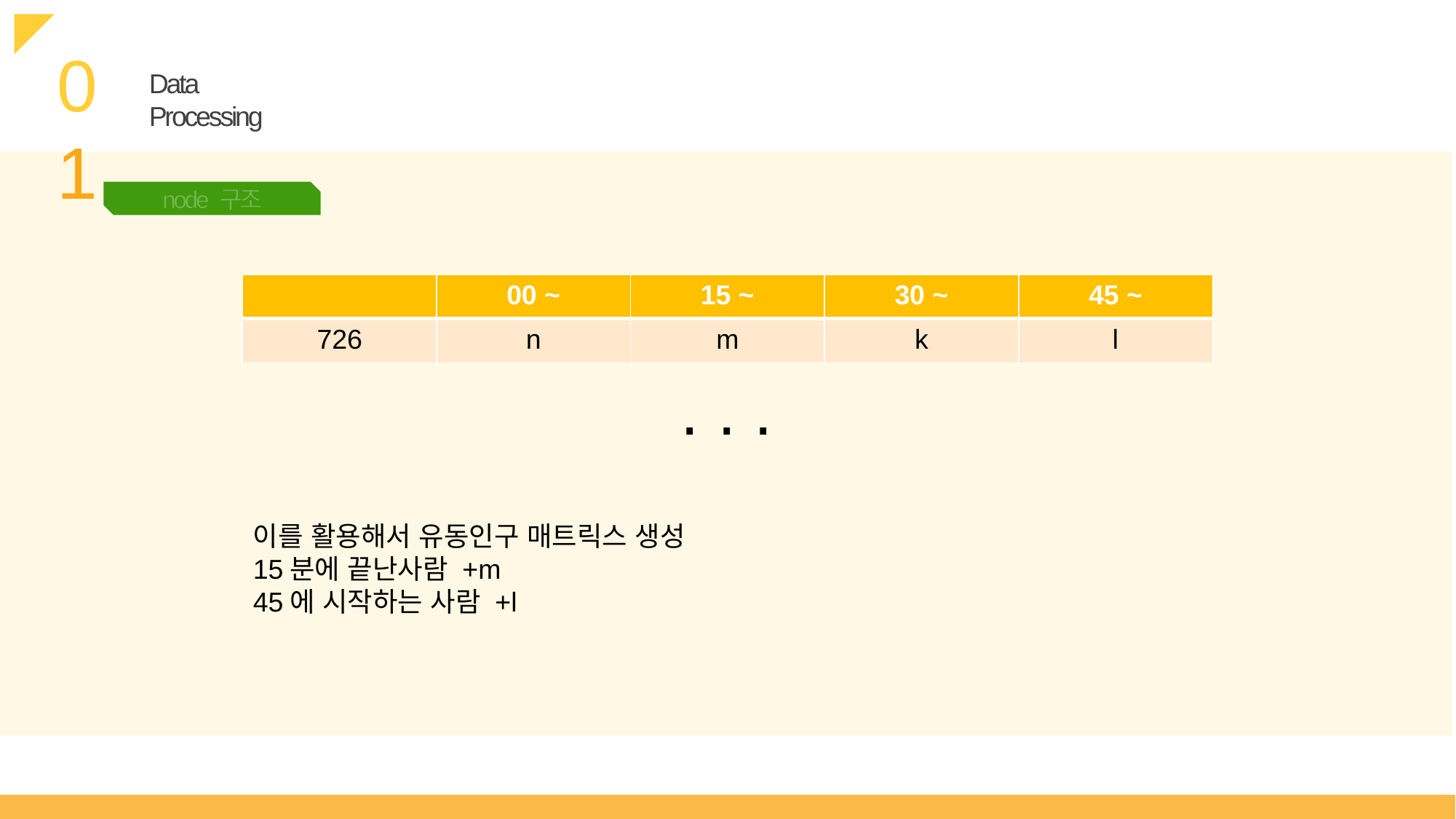

01
Data
Processing

node 구조
|  | 00 ~ | 15 ~ | 30 ~ | 45 ~ |
| --- | --- | --- | --- | --- |
| 726 | n | m | k | l |
. . .
이를 활용해서 유동인구 매트릭스 생성
15분에 끝난사람 +m
45에 시작하는 사람 +l